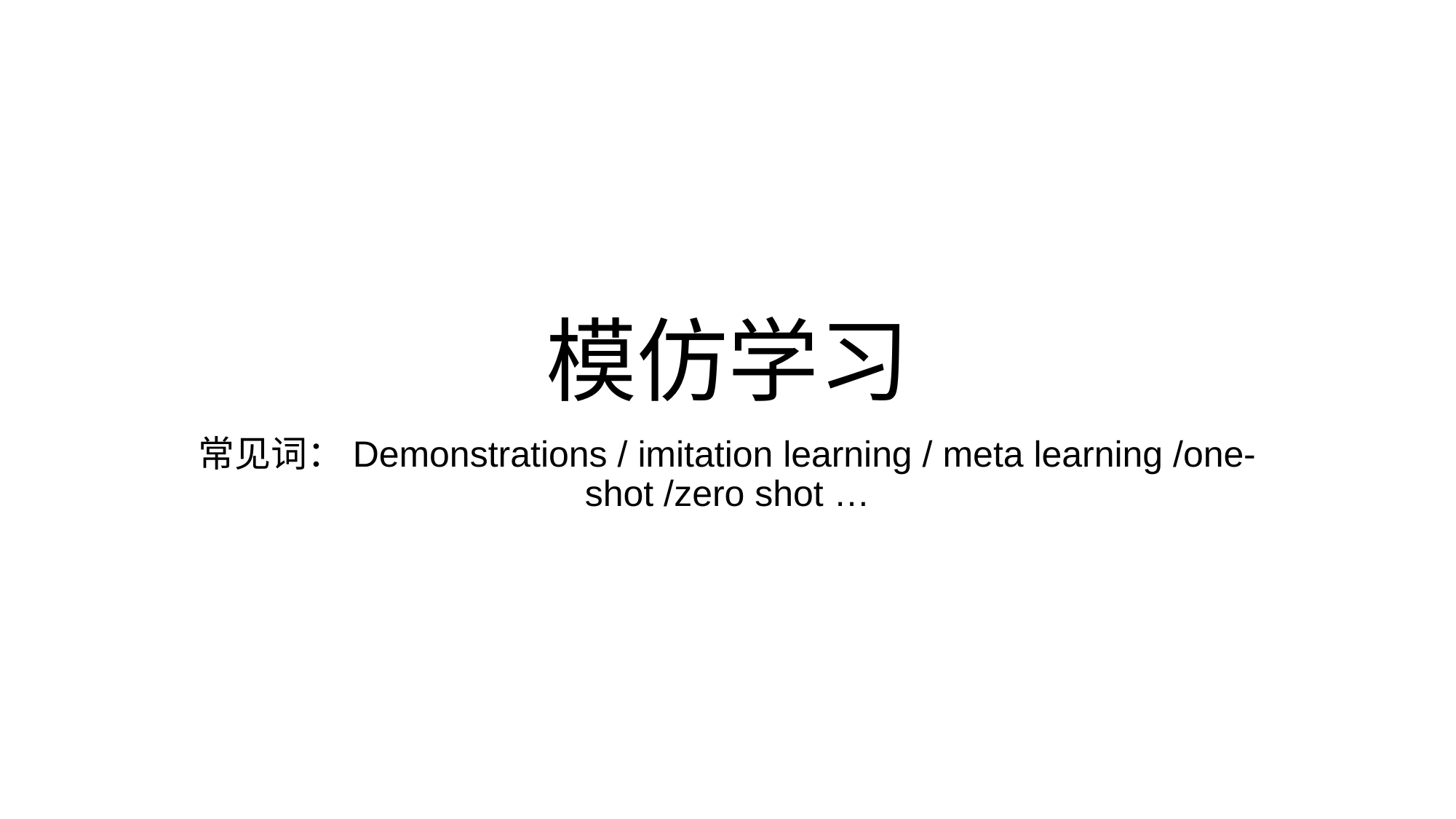

# 模仿学习
常见词：Demonstrations / imitation learning / meta learning /one-shot /zero shot …